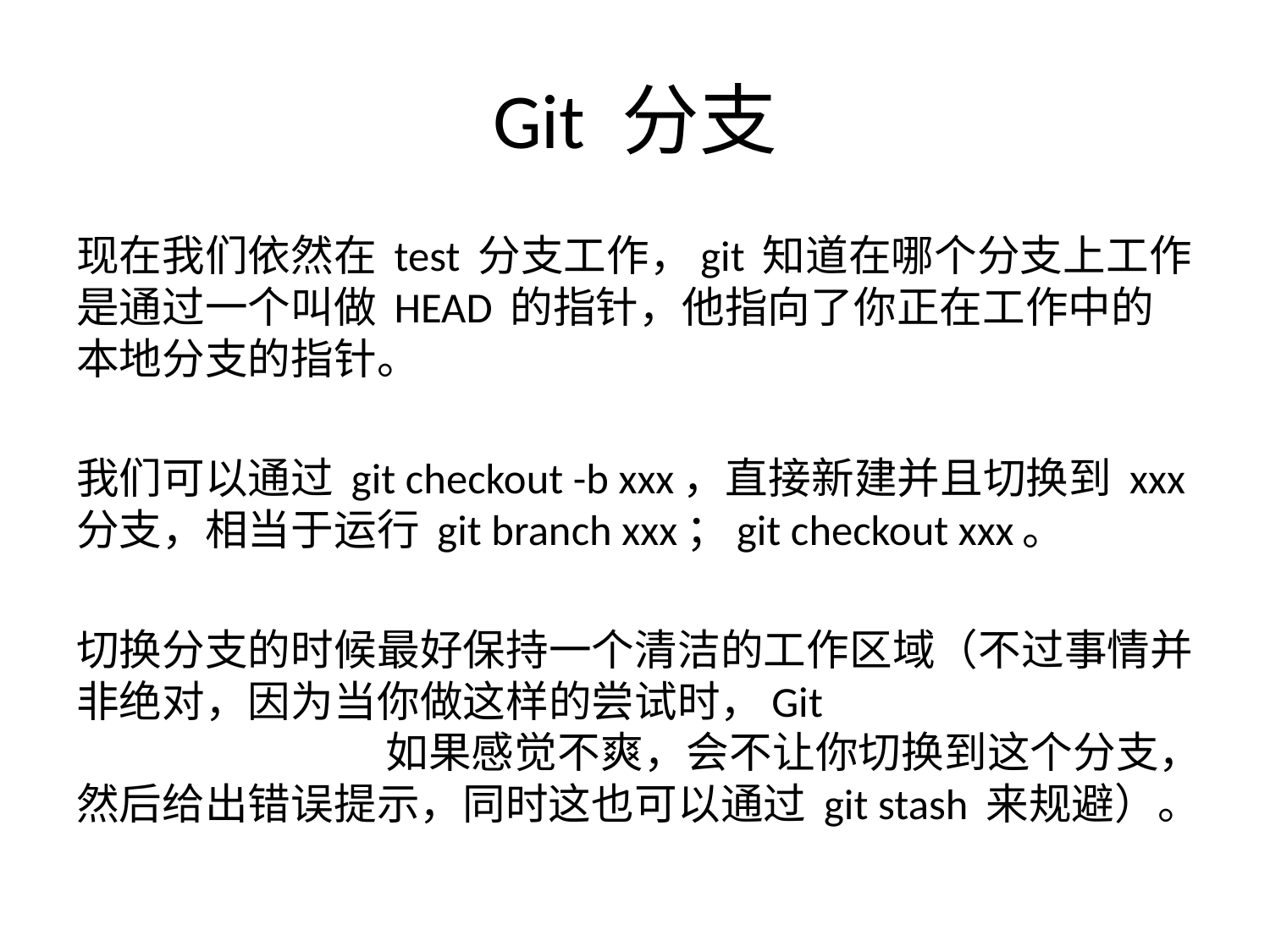

# Git 分支
现在我们依然在 test 分支工作，git 知道在哪个分支上工作是通过一个叫做 HEAD 的指针，他指向了你正在工作中的本地分支的指针。

我们可以通过 git checkout -b xxx，直接新建并且切换到 xxx 分支，相当于运行 git branch xxx；git checkout xxx。

切换分支的时候最好保持一个清洁的工作区域（不过事情并非绝对，因为当你做这样的尝试时，Git                                                                      如果感觉不爽，会不让你切换到这个分支，然后给出错误提示，同时这也可以通过 git stash 来规避）。